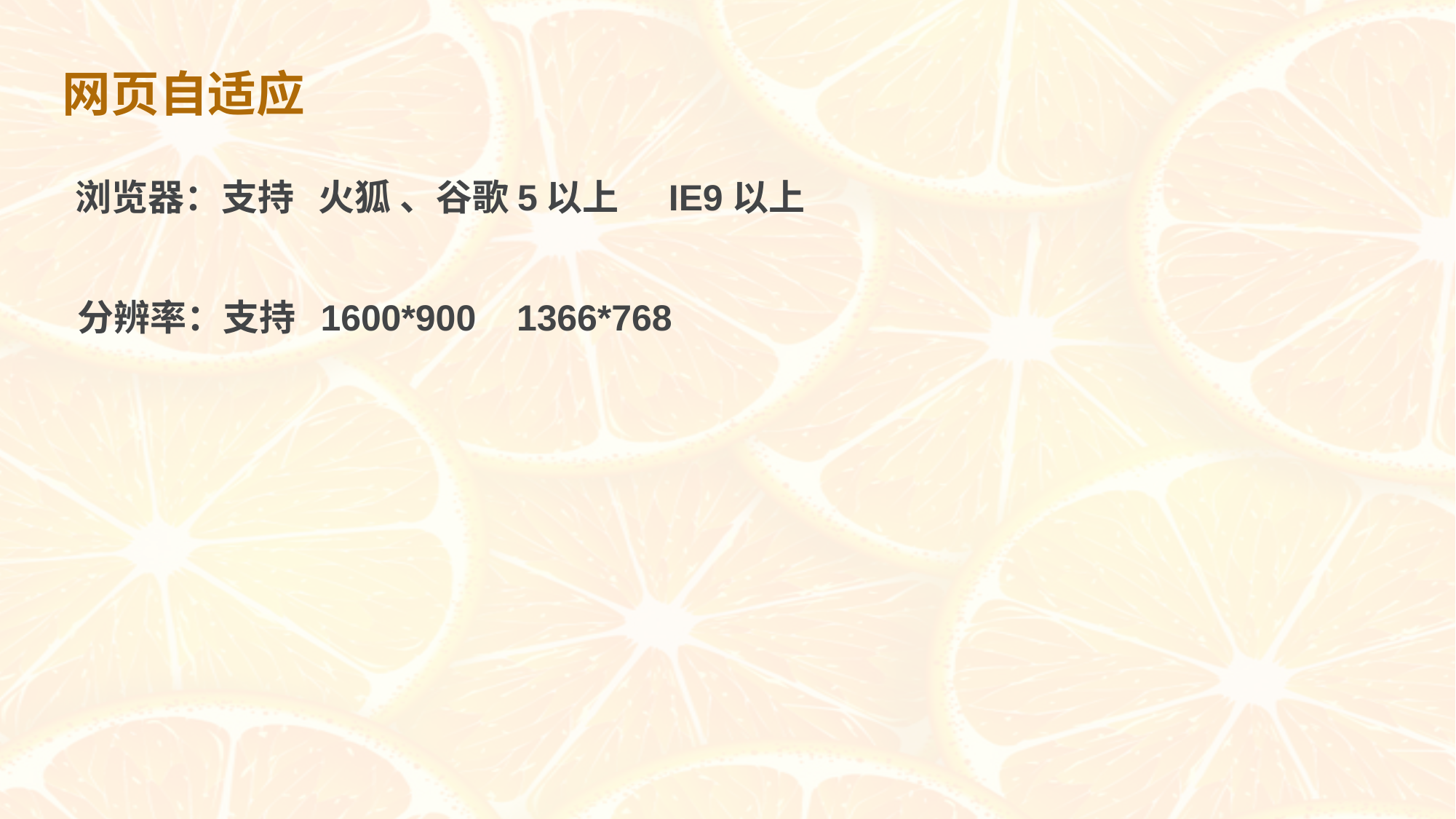

网页自适应
浏览器：支持   火狐 、谷歌5以上     IE9以上
分辨率：支持  1600*900    1366*768